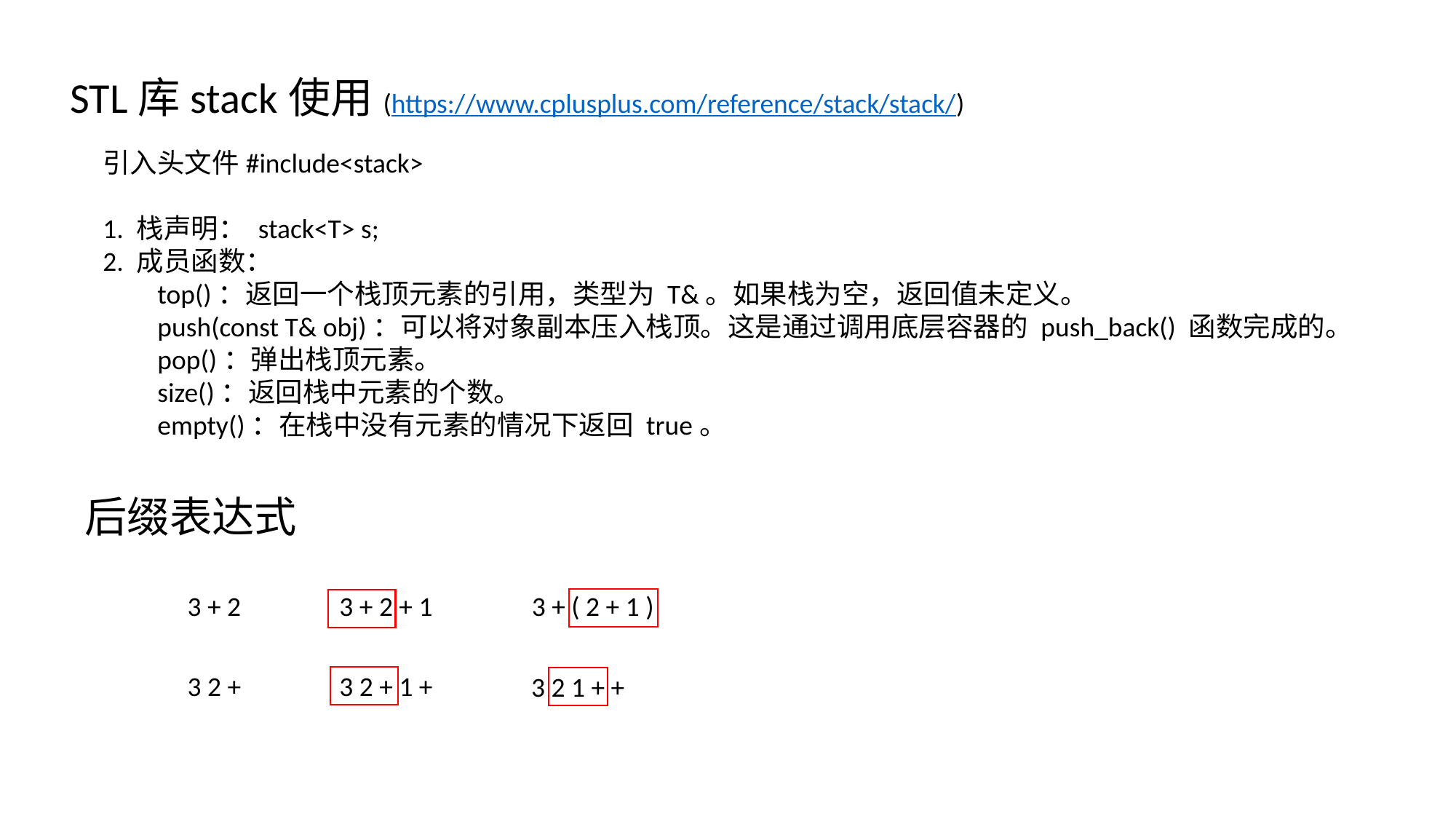

STL库stack使用(https://www.cplusplus.com/reference/stack/stack/)
引入头文件#include<stack>

1. 栈声明： stack<T> s;
2. 成员函数：
top()：返回一个栈顶元素的引用，类型为 T&。如果栈为空，返回值未定义。
push(const T& obj)：可以将对象副本压入栈顶。这是通过调用底层容器的 push_back() 函数完成的。
pop()：弹出栈顶元素。
size()：返回栈中元素的个数。
empty()：在栈中没有元素的情况下返回 true。
后缀表达式
3 + 2
3 + 2 + 1
3 + ( 2 + 1 )

3 2 +
3 2 + 1 +
3 2 1 + +